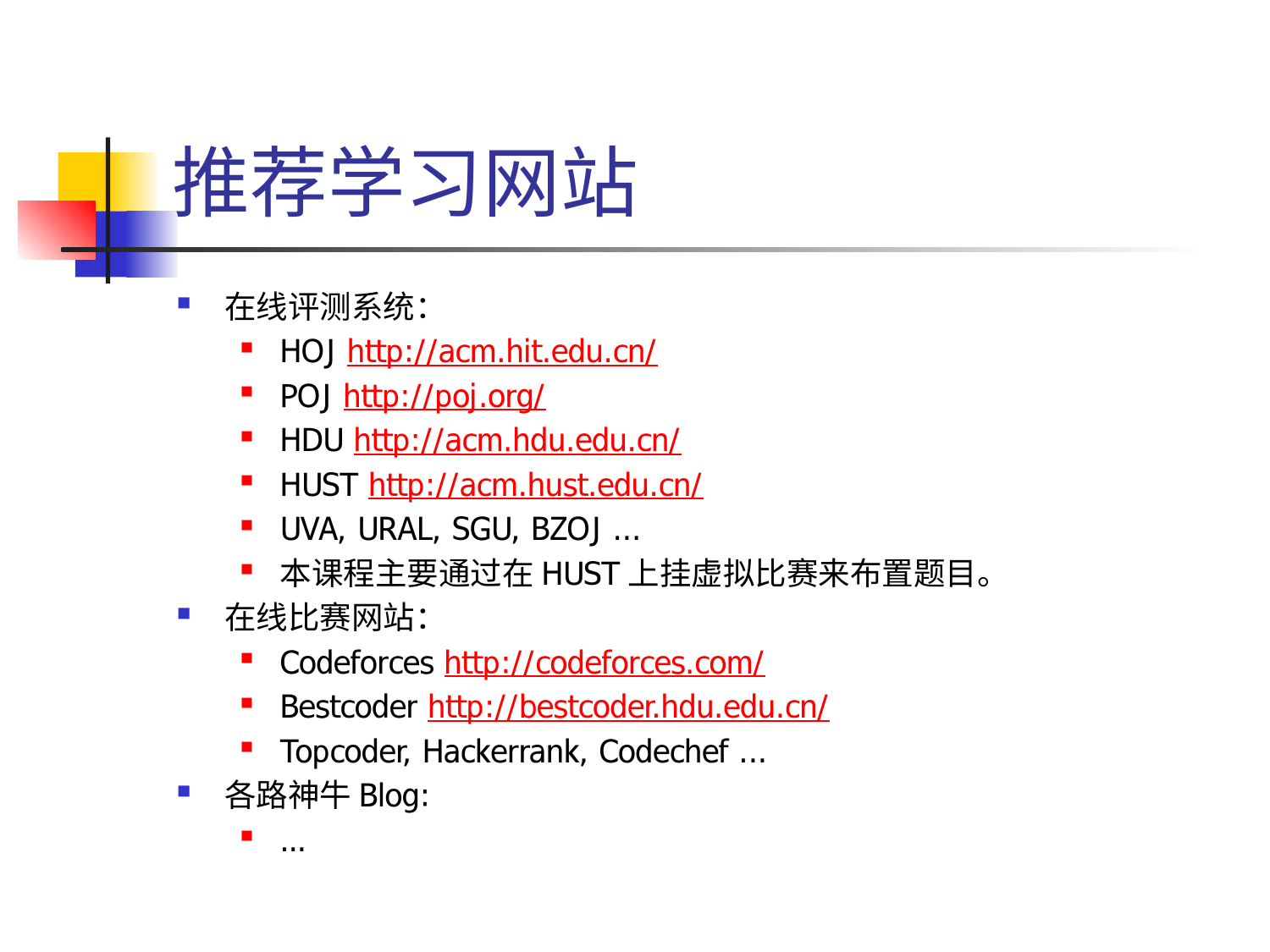

# 推荐学习网站
在线评测系统：
HOJ http://acm.hit.edu.cn/
POJ http://poj.org/
HDU http://acm.hdu.edu.cn/
HUST http://acm.hust.edu.cn/
UVA, URAL, SGU, BZOJ ...
本课程主要通过在HUST上挂虚拟比赛来布置题目。
在线比赛网站：
Codeforces http://codeforces.com/
Bestcoder http://bestcoder.hdu.edu.cn/
Topcoder, Hackerrank, Codechef ...
各路神牛Blog:
…